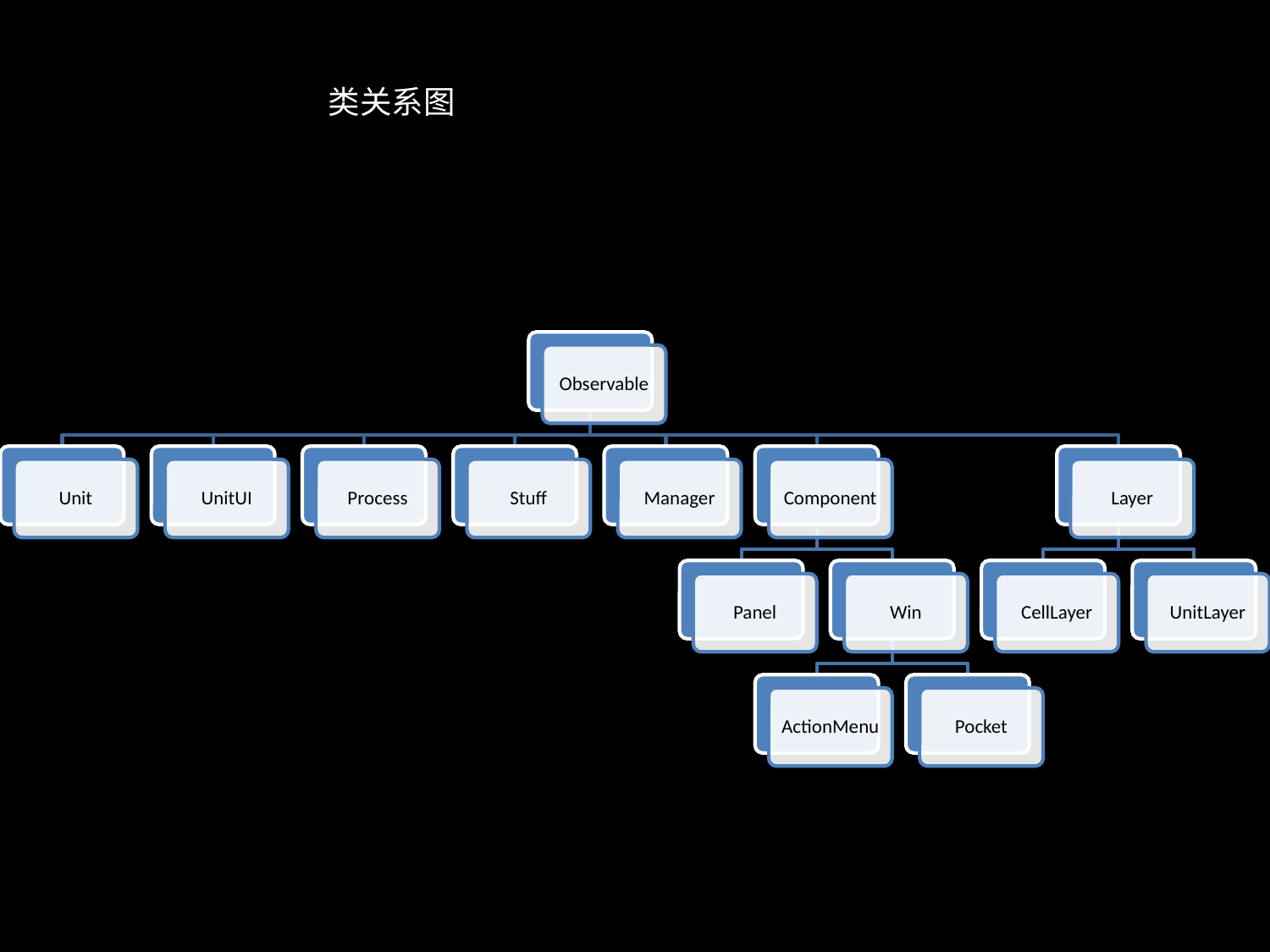

类关系图
Observable
Unit
UnitUI
Process
Stuff
Manager
Component
Panel
Win
ActionMenu
Pocket
Layer
CellLayer
UnitLayer